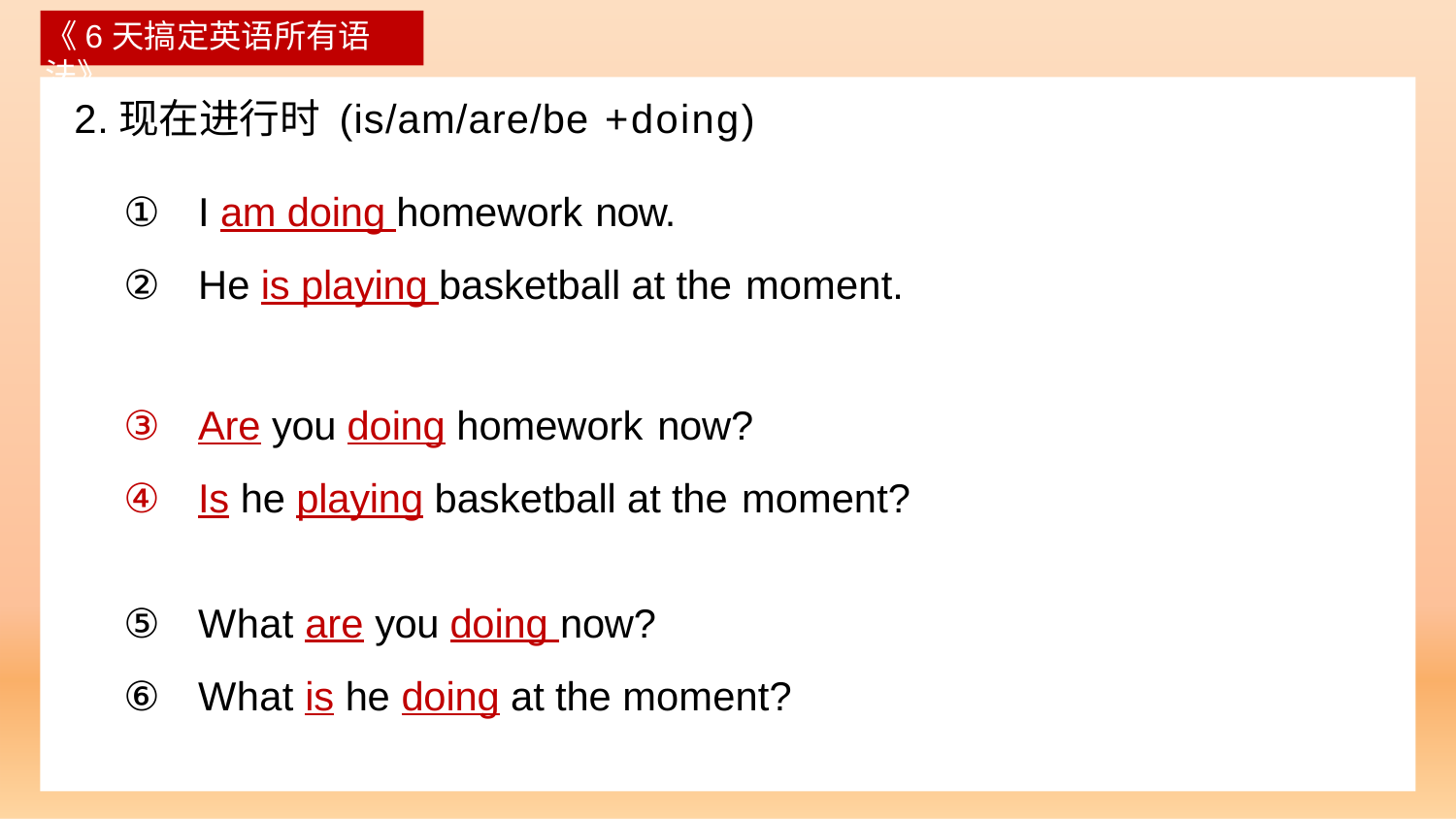

《6天搞定英语所有语法》
# 2.现在进行时	(is/am/are/be +doing)
①	I am doing homework now.
②	He is playing basketball at the moment.

③	Are you doing homework now?
④	Is he playing basketball at the moment?

⑤	What are you doing now?
⑥	What is he doing at the moment?